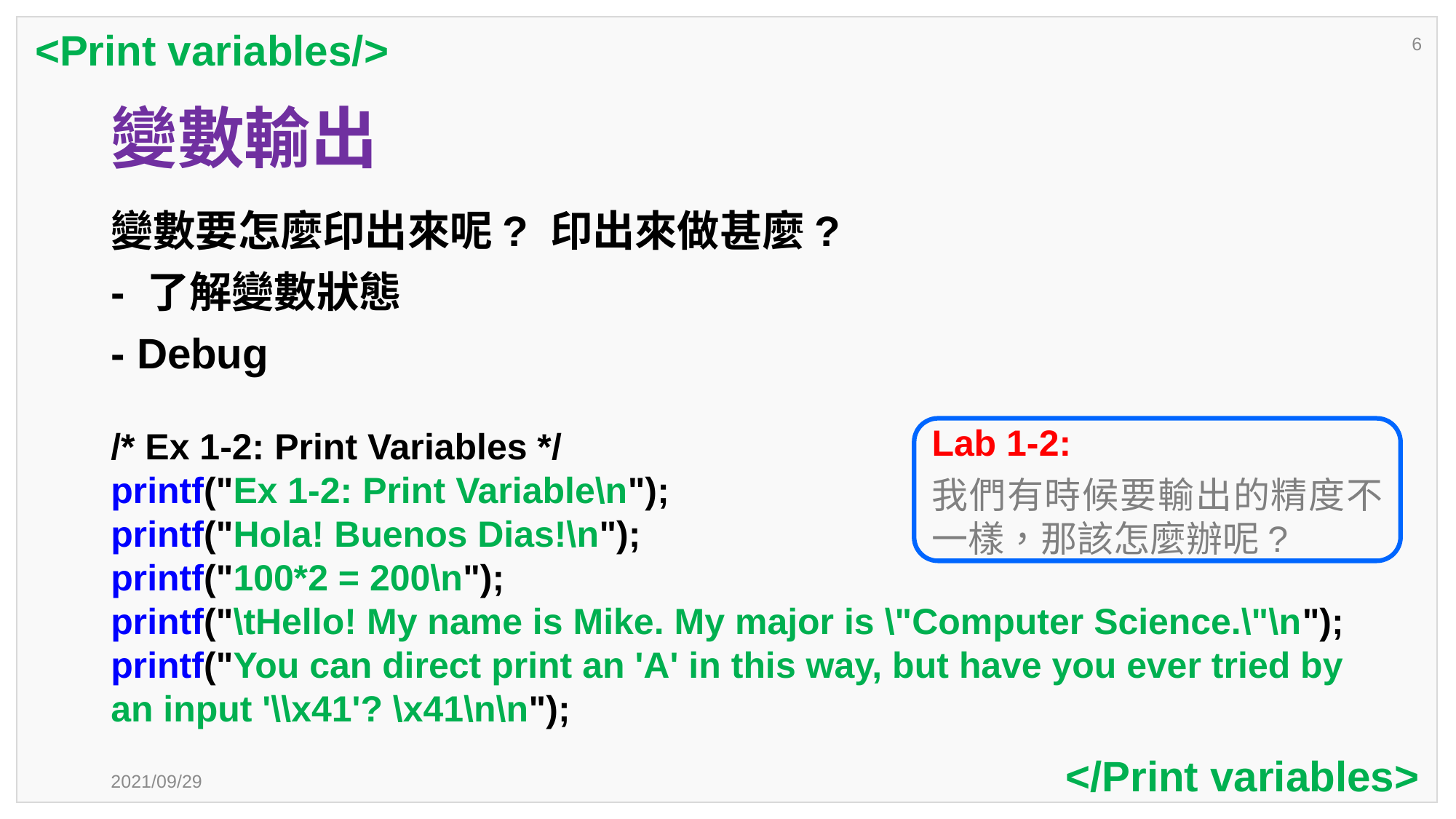

<Print variables/>
6
# 變數輸出
變數要怎麼印出來呢? 印出來做甚麼?
- 了解變數狀態
- Debug
/* Ex 1-2: Print Variables */
printf("Ex 1-2: Print Variable\n");
printf("Hola! Buenos Dias!\n");
printf("100*2 = 200\n");
printf("\tHello! My name is Mike. My major is \"Computer Science.\"\n");
printf("You can direct print an 'A' in this way, but have you ever tried by an input '\\x41'? \x41\n\n");
Lab 1-2:
我們有時候要輸出的精度不一樣，那該怎麼辦呢?
</Print variables>
2021/09/29